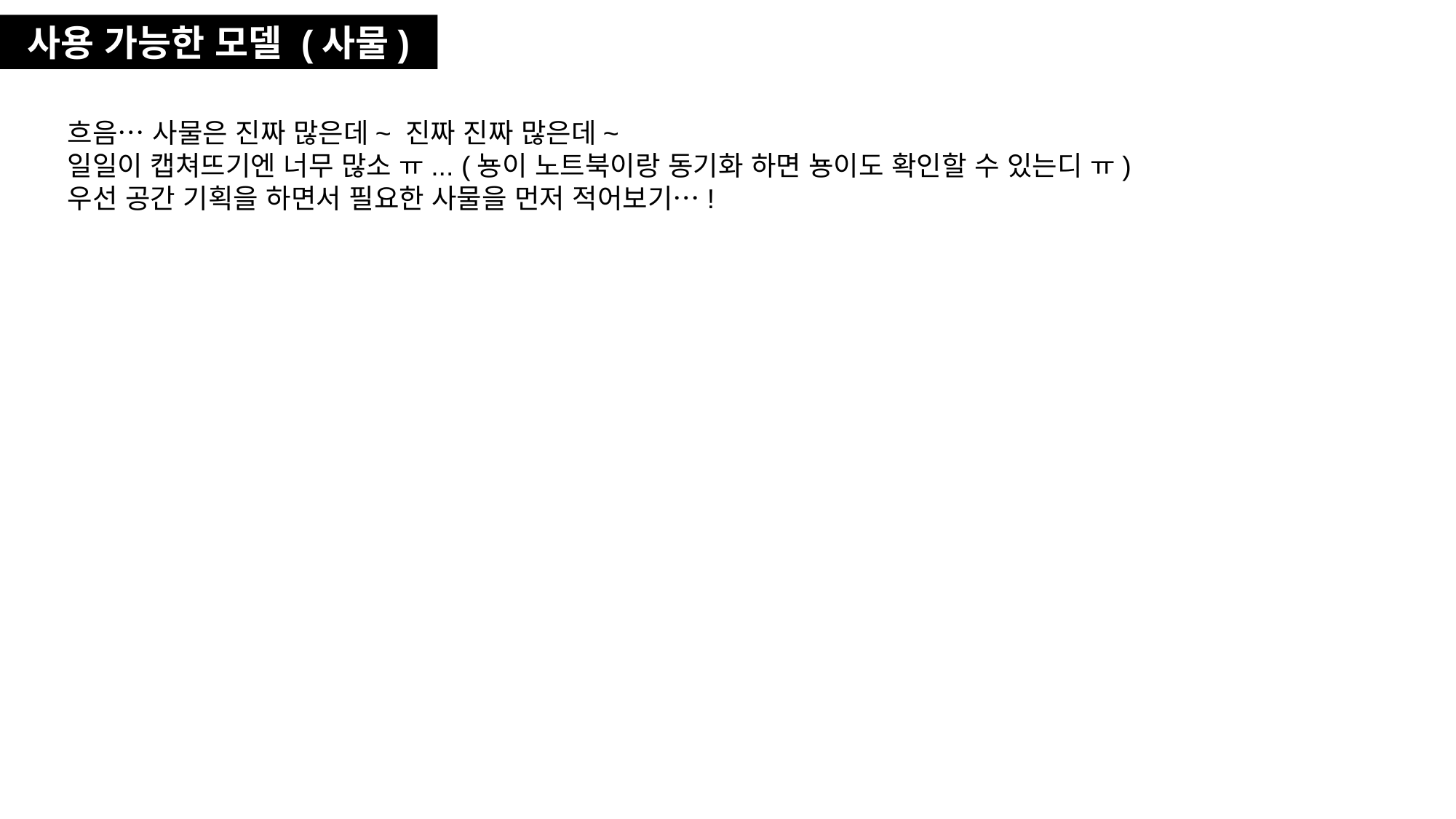

사용 가능한 모델 (사물)
흐음… 사물은 진짜 많은데~ 진짜 진짜 많은데~
일일이 캡쳐뜨기엔 너무 많소 ㅠ... (뇽이 노트북이랑 동기화 하면 뇽이도 확인할 수 있는디 ㅠ)
우선 공간 기획을 하면서 필요한 사물을 먼저 적어보기…!